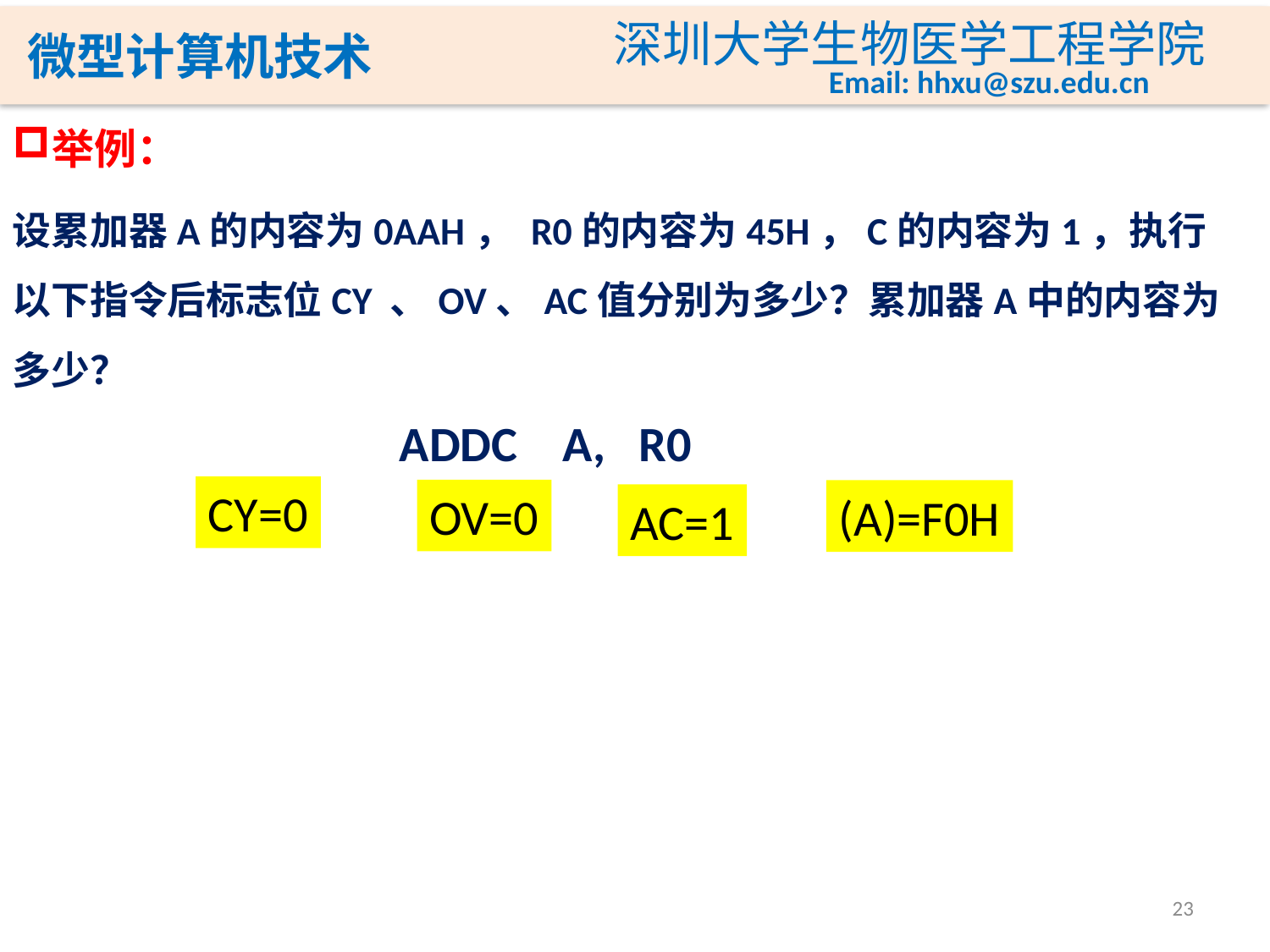

举例：
设累加器A的内容为0AAH， R0的内容为45H，C的内容为1，执行以下指令后标志位CY 、OV、AC值分别为多少？累加器A中的内容为多少？
ADDC    A,   R0
CY=0
OV=0
(A)=F0H
AC=1
23